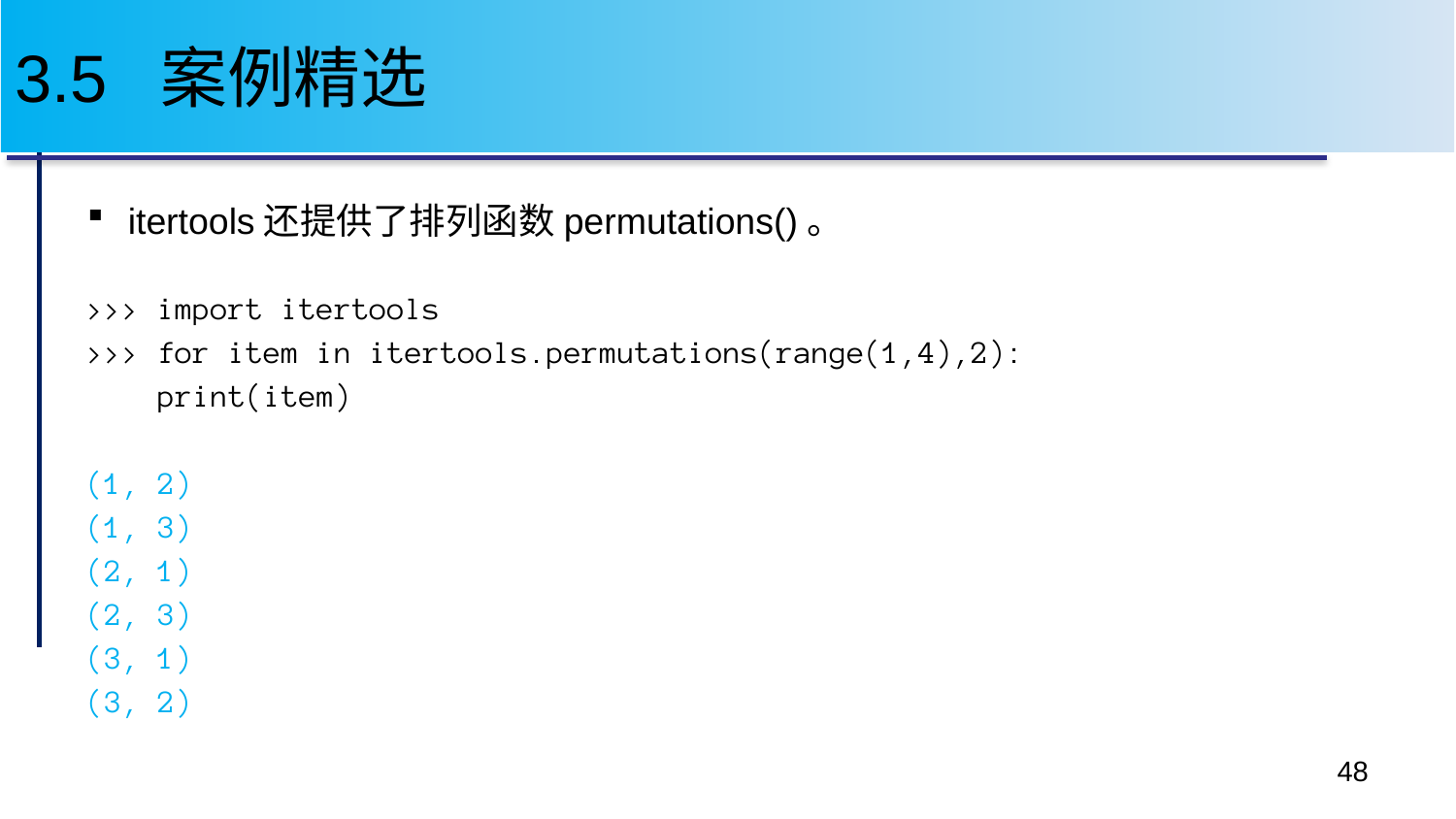

# 3.5  案例精选
itertools还提供了排列函数permutations()。

>>> import itertools
>>> for item in itertools.permutations(range(1,4),2):
    print(item)

(1, 2)
(1, 3)
(2, 1)
(2, 3)
(3, 1)
(3, 2)
48